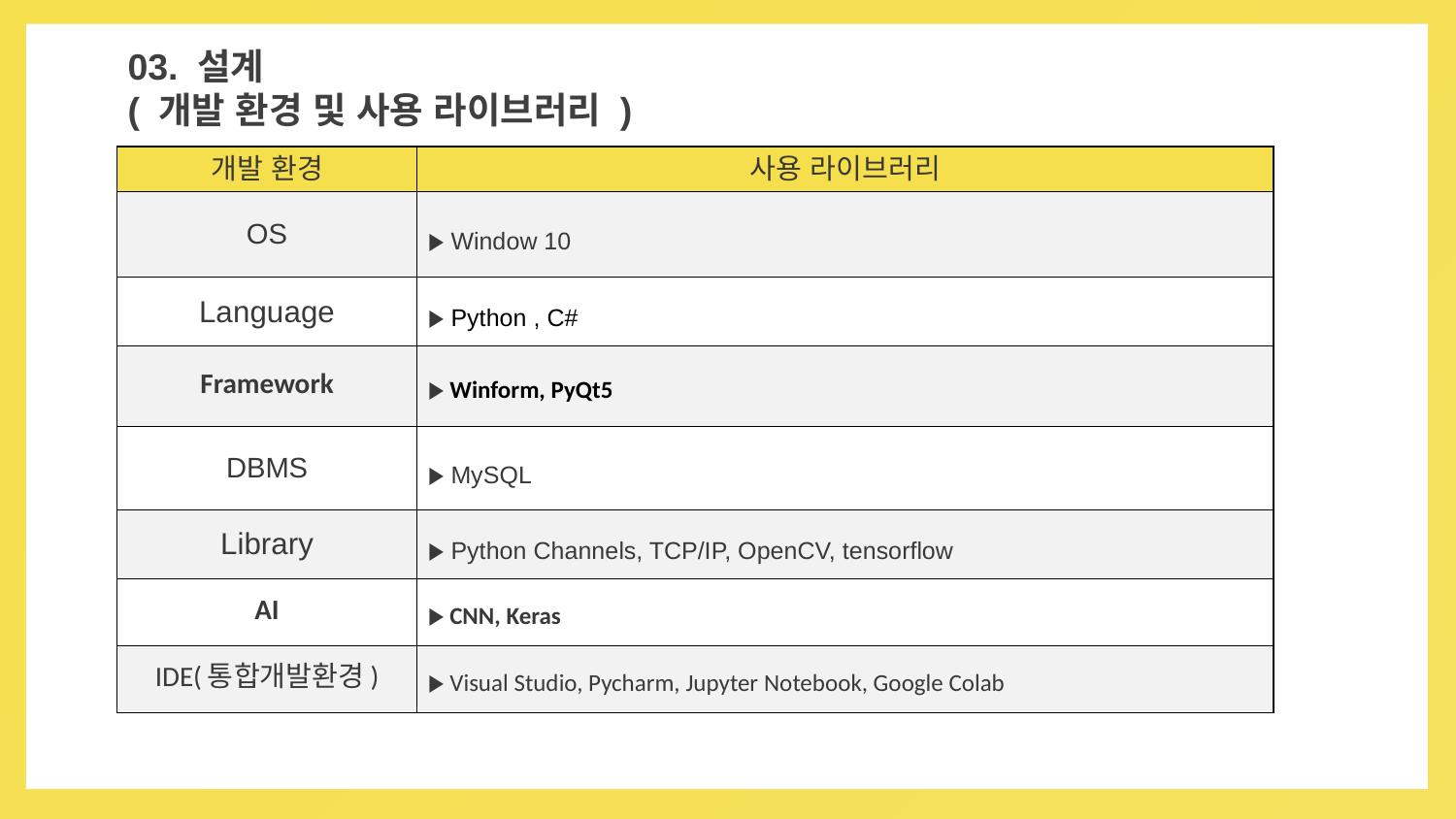

02

03. 설계
( 개발 환경 및 사용 라이브러리 )

| 개발 환경 | 사용 라이브러리 |
| --- | --- |
| OS | ▶ Window 10 |
| Language | ▶ Python , C# |
| Framework | ▶ Winform, PyQt5 |
| DBMS | ▶ MySQL |
| --- | --- |
| Library | ▶ Python Channels, TCP/IP, OpenCV, tensorflow |
| AI | ▶ CNN, Keras |
| IDE(통합개발환경) | ▶ Visual Studio, Pycharm, Jupyter Notebook, Google Colab |
| --- | --- |